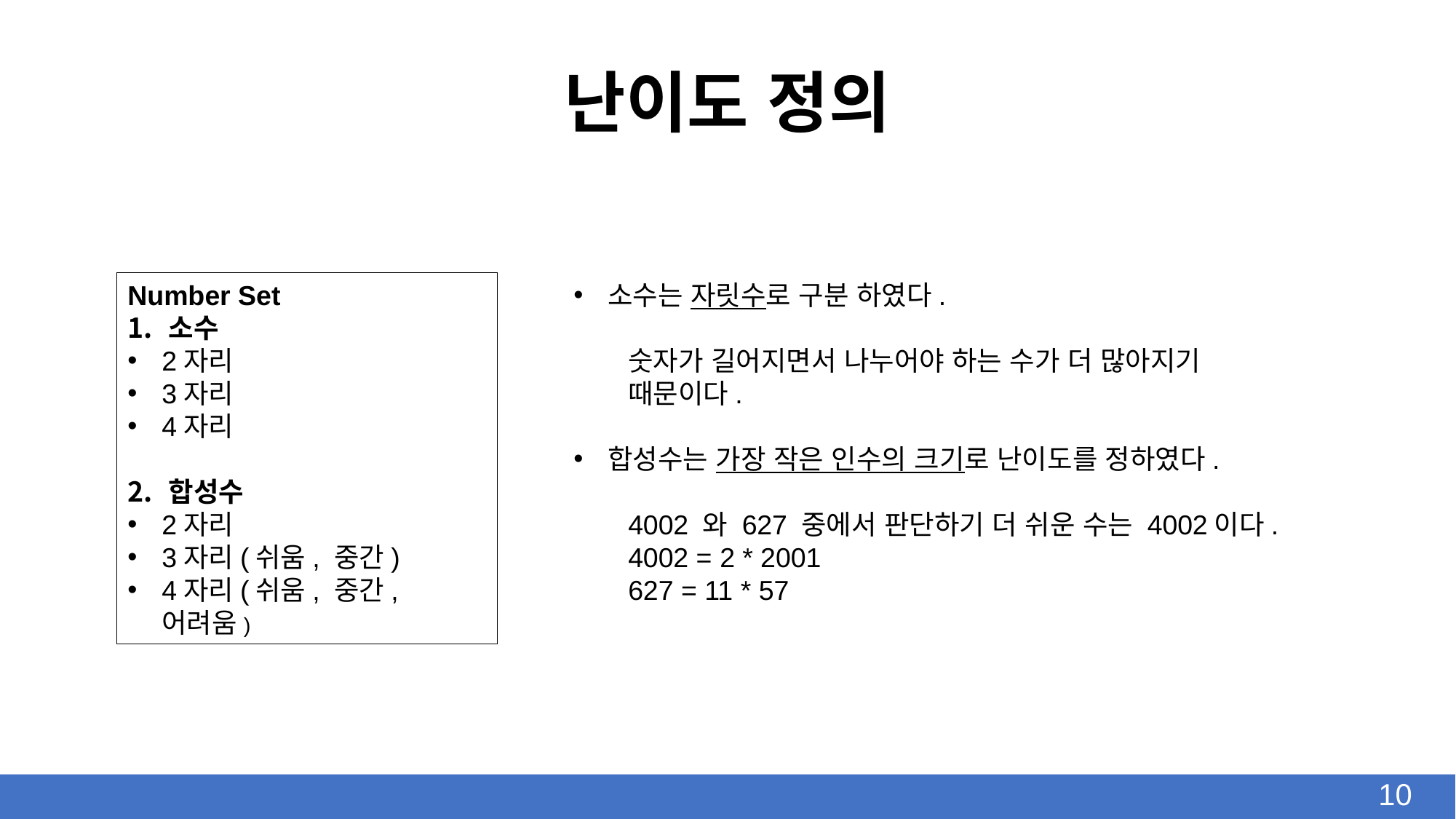

난이도 정의
Number Set
소수
2자리
3자리
4자리

합성수
2자리
3자리(쉬움, 중간)
4자리(쉬움, 중간, 어려움)
소수는 자릿수로 구분 하였다.

숫자가 길어지면서 나누어야 하는 수가 더 많아지기 때문이다.

합성수는 가장 작은 인수의 크기로 난이도를 정하였다.

4002 와 627 중에서 판단하기 더 쉬운 수는 4002이다.
4002 = 2 * 2001
627 = 11 * 57

10